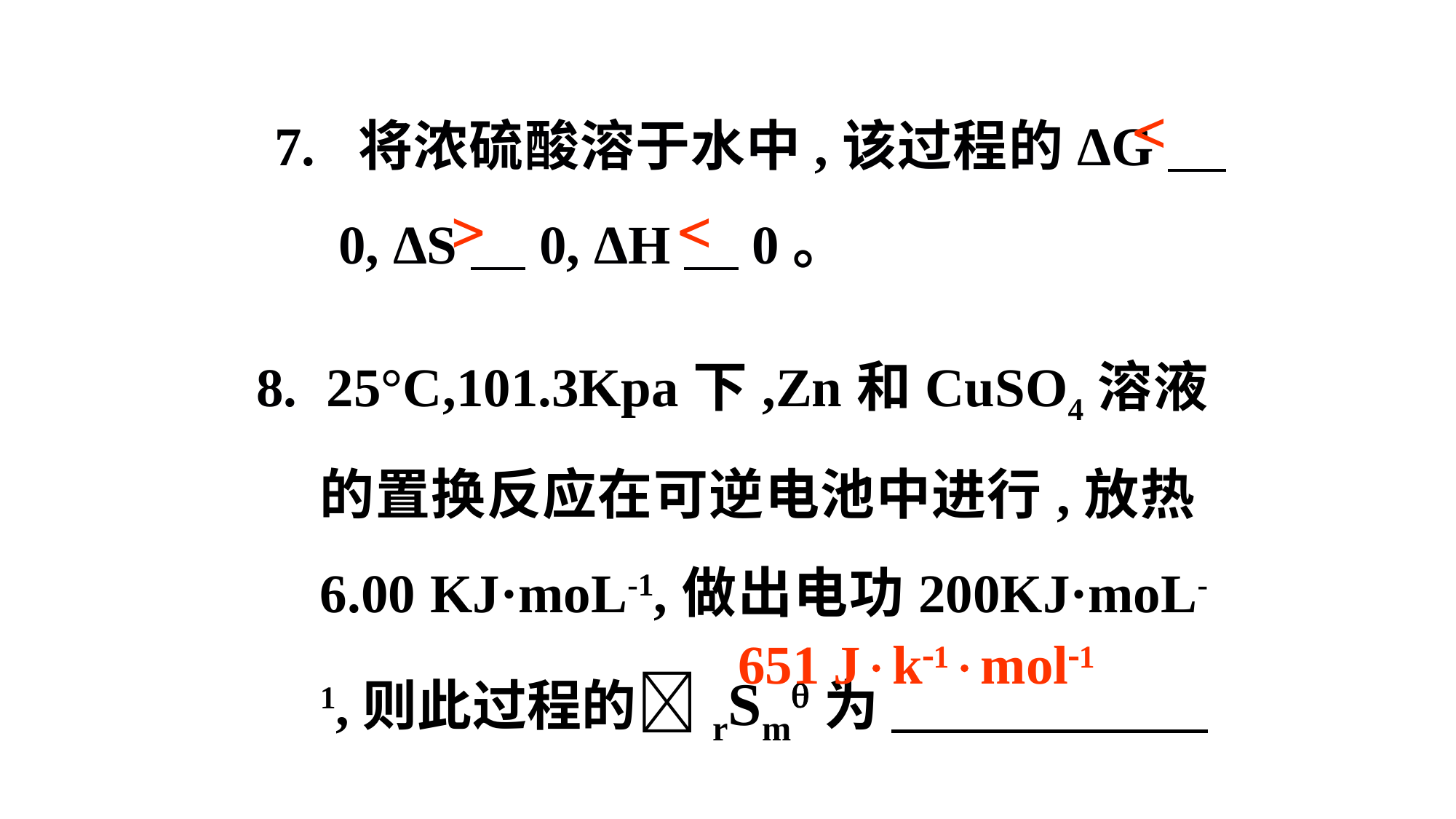

7.  将浓硫酸溶于水中,该过程的ΔG      0, ΔS      0, ΔH      0。
<
>
<
8.  25°C,101.3Kpa下,Zn和CuSO4溶液的置换反应在可逆电池中进行,放热6.00 KJ·moL-1,做出电功200KJ·moL-1,则此过程的ΔrSmθ为                                。
651 J⋅k−1⋅mol−1
28